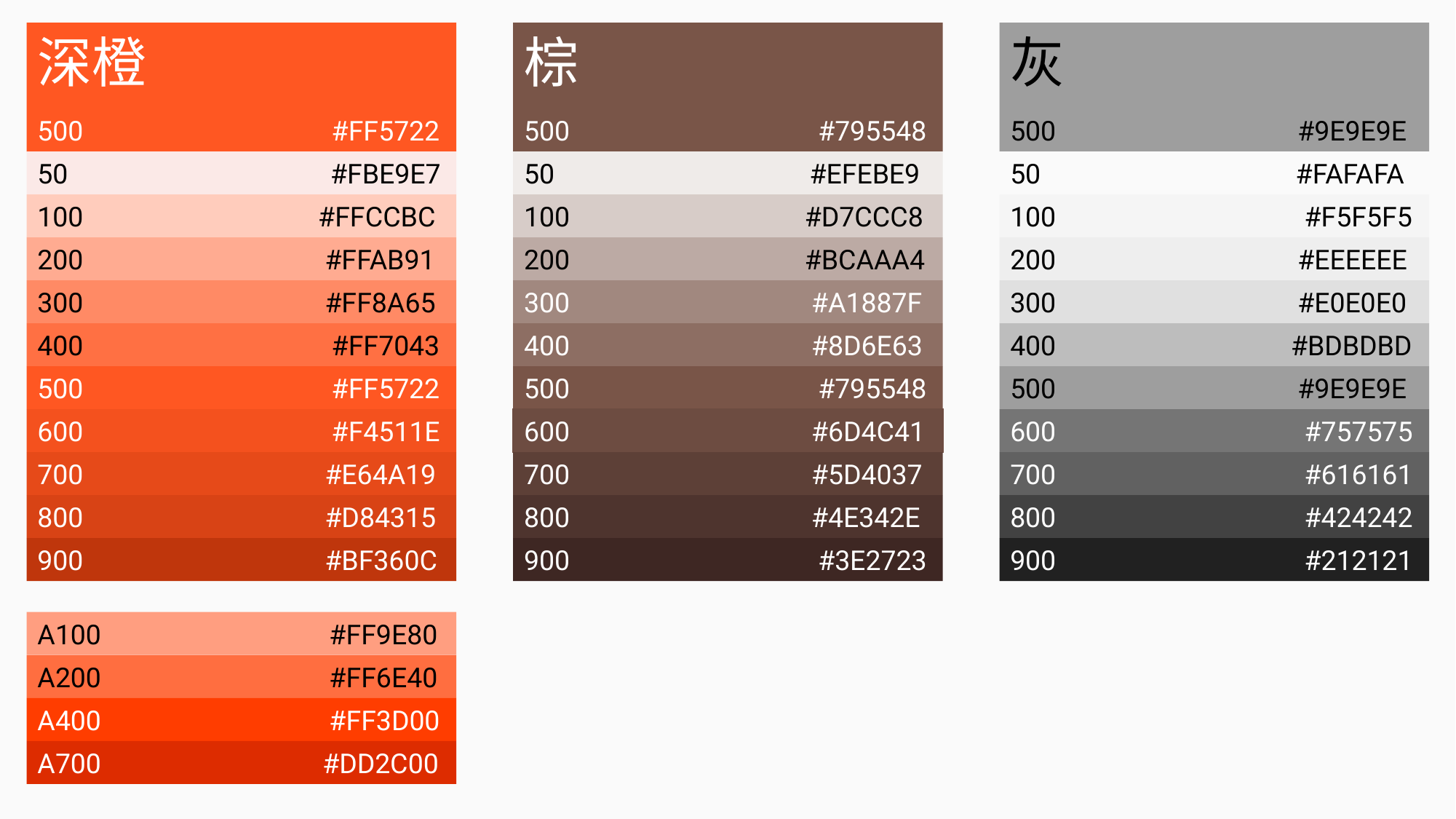

500                                     #FF5722
深橙
棕
500                                     #795548
500                                    #9E9E9E
灰
50                                       #FBE9E7
50                                      #EFEBE9
50                                      #FAFAFA
100                                   #FFCCBC
100                                   #D7CCC8
100                                     #F5F5F5
200                                    #FFAB91
200                                   #BCAAA4
200                                    #EEEEEE
300                                    #FF8A65
300                                    #A1887F
300                                    #E0E0E0
400                                     #FF7043
400                                    #8D6E63
400                                   #BDBDBD
500                                     #FF5722
500                                     #795548
500                                    #9E9E9E
600                                     #F4511E
600                                    #6D4C41
600                                     #757575
700                                    #E64A19
700                                    #5D4037
700                                     #616161
800                                    #D84315
800                                    #4E342E
800                                     #424242
900                                    #BF360C
900                                     #3E2723
900                                     #212121
A100                                  #FF9E80
A200                                  #FF6E40
A400                                  #FF3D00
A700                                 #DD2C00